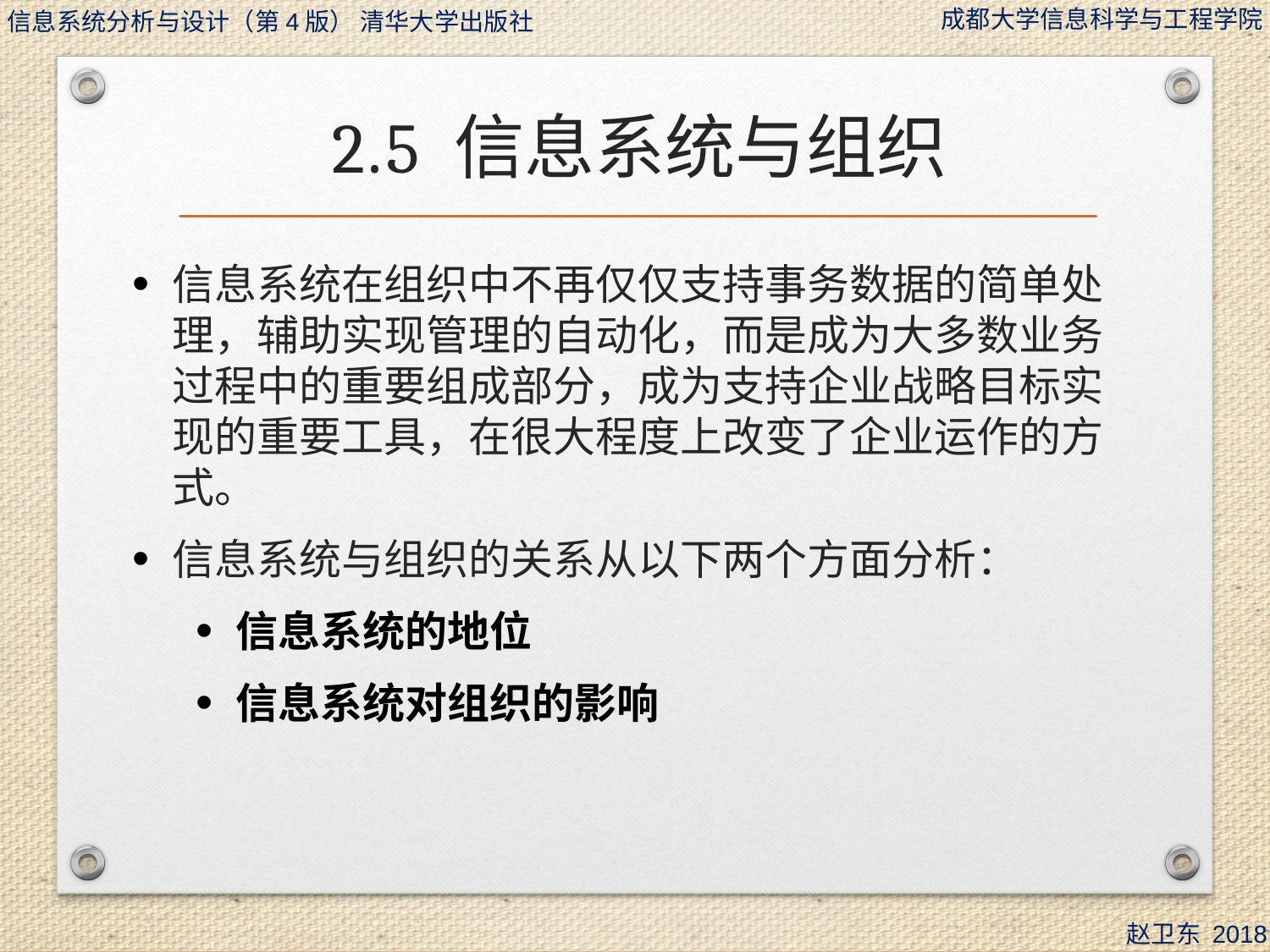

# 2.5 信息系统与组织
信息系统在组织中不再仅仅支持事务数据的简单处理，辅助实现管理的自动化，而是成为大多数业务过程中的重要组成部分，成为支持企业战略目标实现的重要工具，在很大程度上改变了企业运作的方式。
信息系统与组织的关系从以下两个方面分析：
信息系统的地位
信息系统对组织的影响